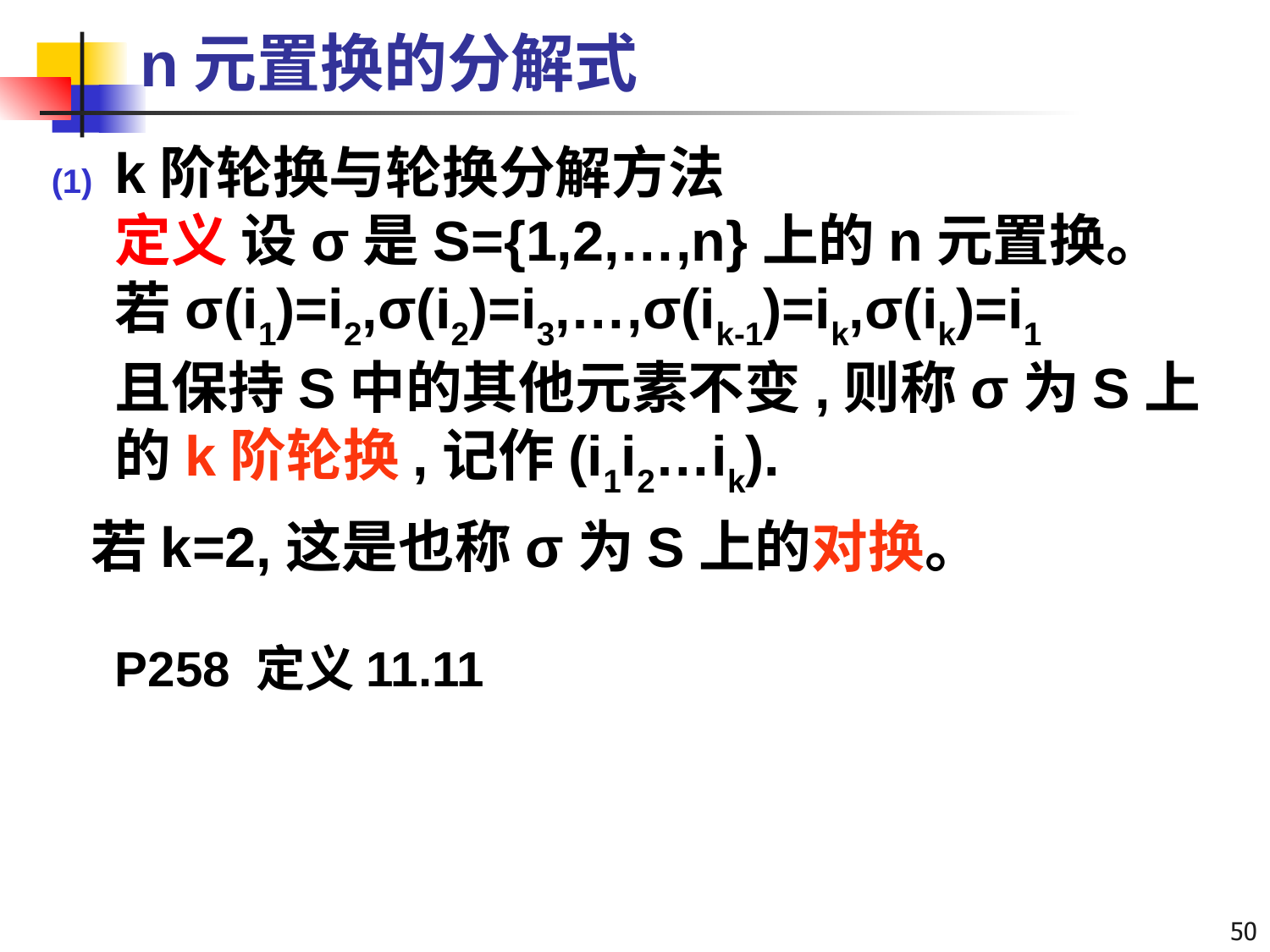

# n元置换的分解式
k阶轮换与轮换分解方法
定义 设σ是S={1,2,…,n}上的n元置换。
若σ(i1)=i2,σ(i2)=i3,…,σ(ik-1)=ik,σ(ik)=i1
且保持S中的其他元素不变,则称σ为S上的k阶轮换,记作(i1i2…ik).
  若k=2,这是也称σ为S上的对换。
P258 定义11.11
50